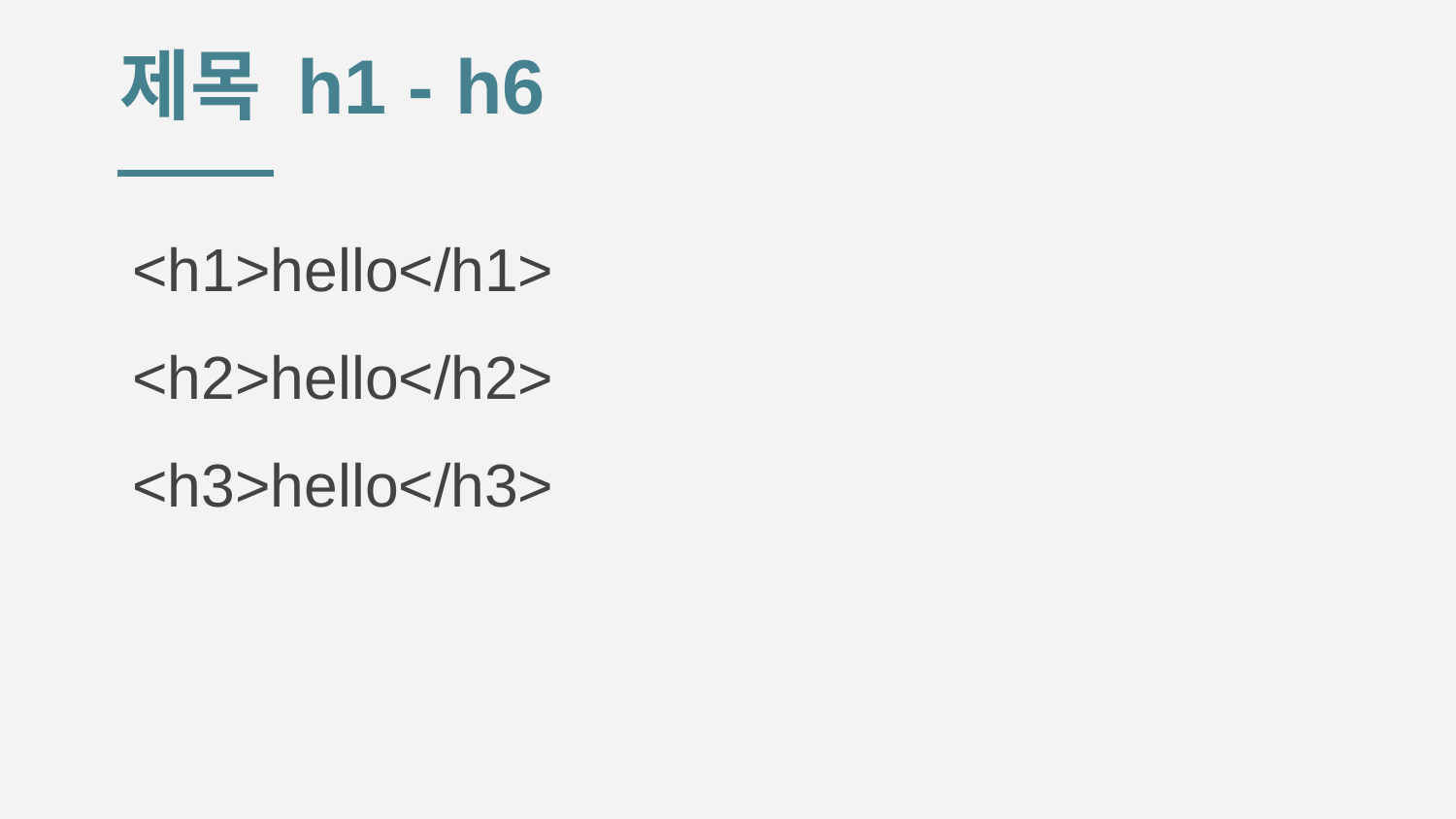

# 제목 h1 - h6
<h1>hello</h1>
<h2>hello</h2>
<h3>hello</h3>